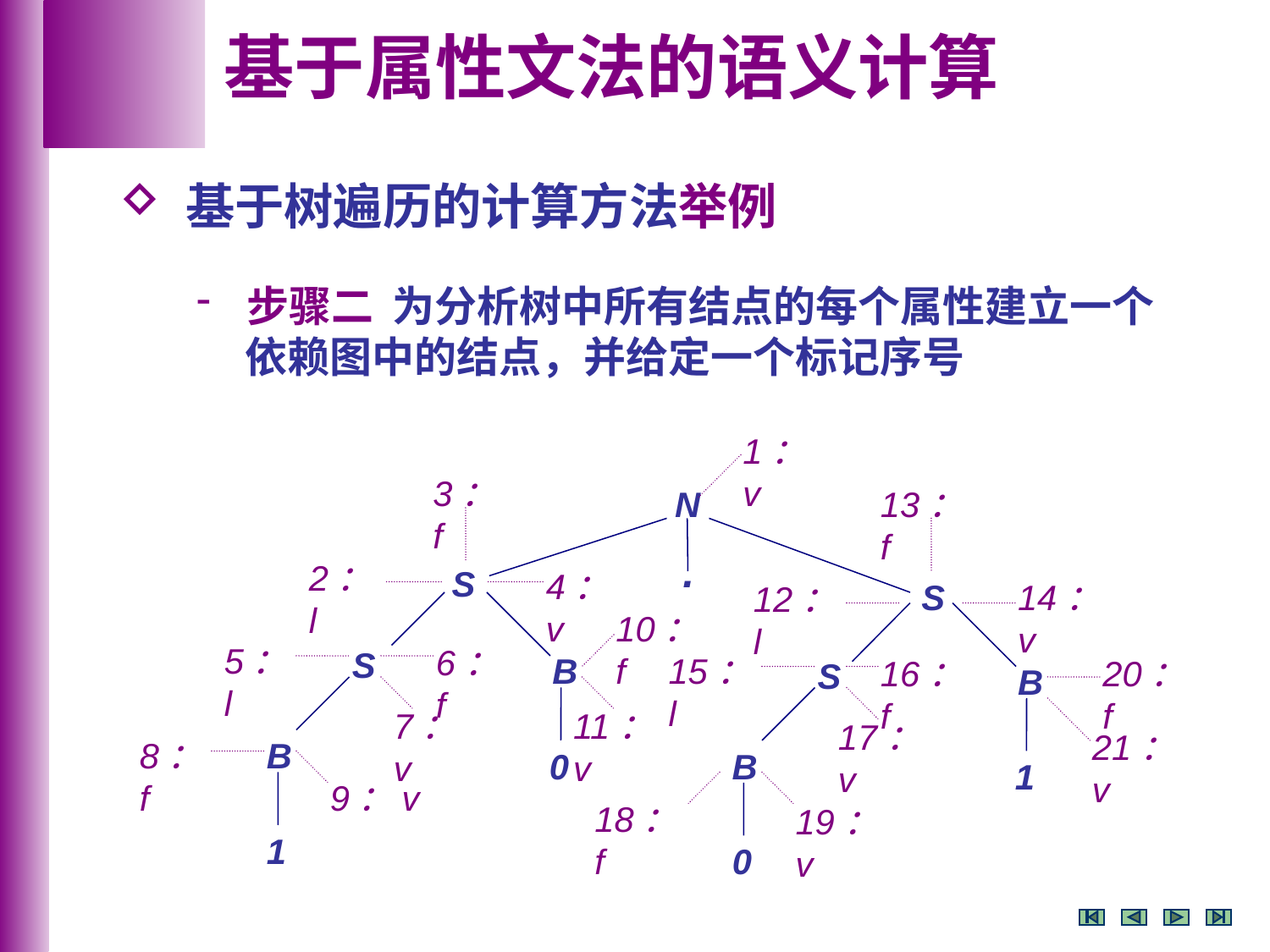

基于属性文法的语义计算
 基于树遍历的计算方法举例
 步骤二  为分析树中所有结点的每个属性建立一个
    依赖图中的结点，并给定一个标记序号
1：v

3：f

2：l
4：v

N
13：f

14：v
12：l

.
S
S

10：f

11：v

5：l
6：f

7：v
S
B
15：l
16：f

17：v
20：f

21：v
S
B

8：f

9：v
B
0
B
1

18：f
19：v

1
0